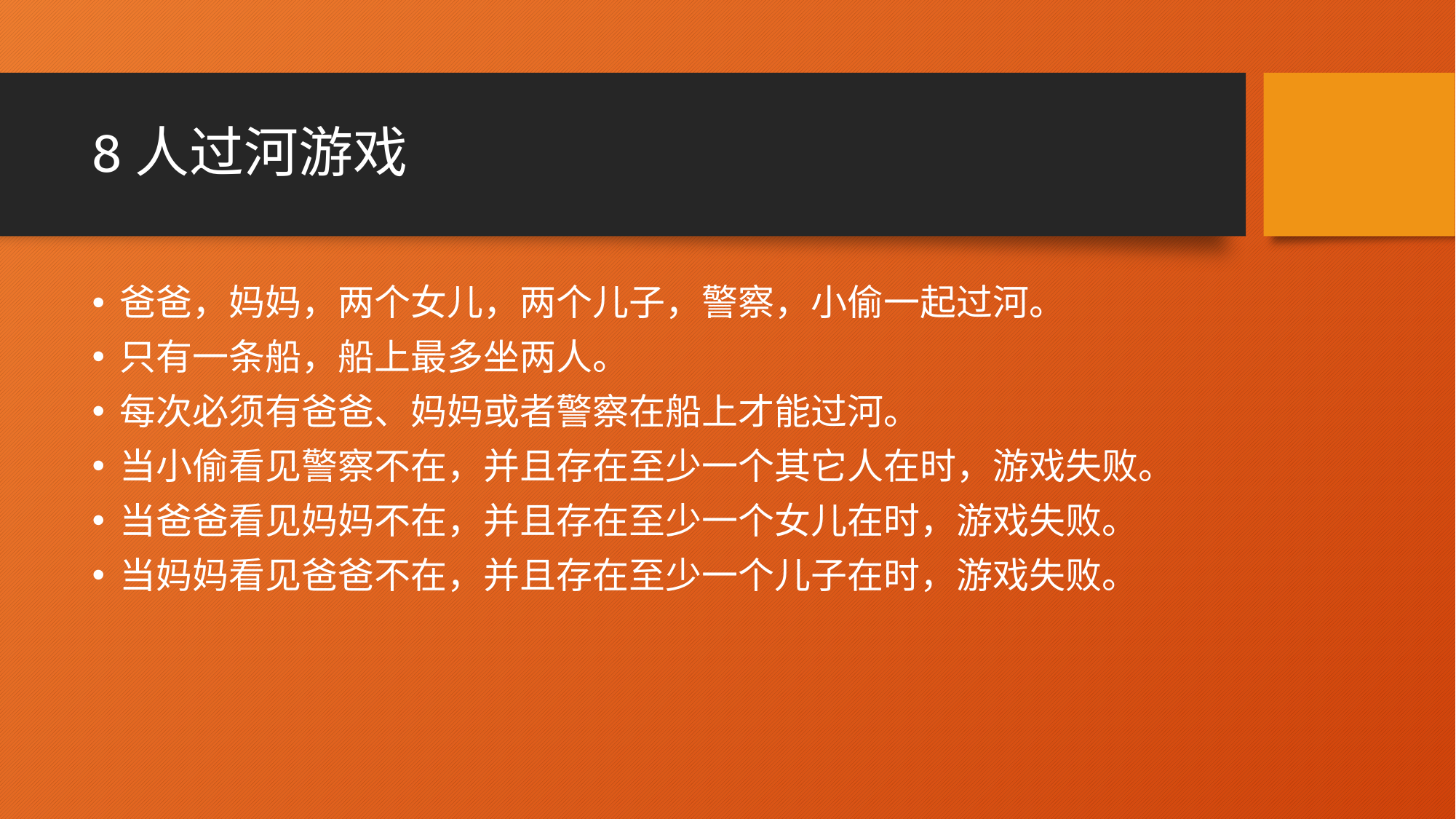

# 8人过河游戏
爸爸，妈妈，两个女儿，两个儿子，警察，小偷一起过河。
只有一条船，船上最多坐两人。
每次必须有爸爸、妈妈或者警察在船上才能过河。
当小偷看见警察不在，并且存在至少一个其它人在时，游戏失败。
当爸爸看见妈妈不在，并且存在至少一个女儿在时，游戏失败。
当妈妈看见爸爸不在，并且存在至少一个儿子在时，游戏失败。